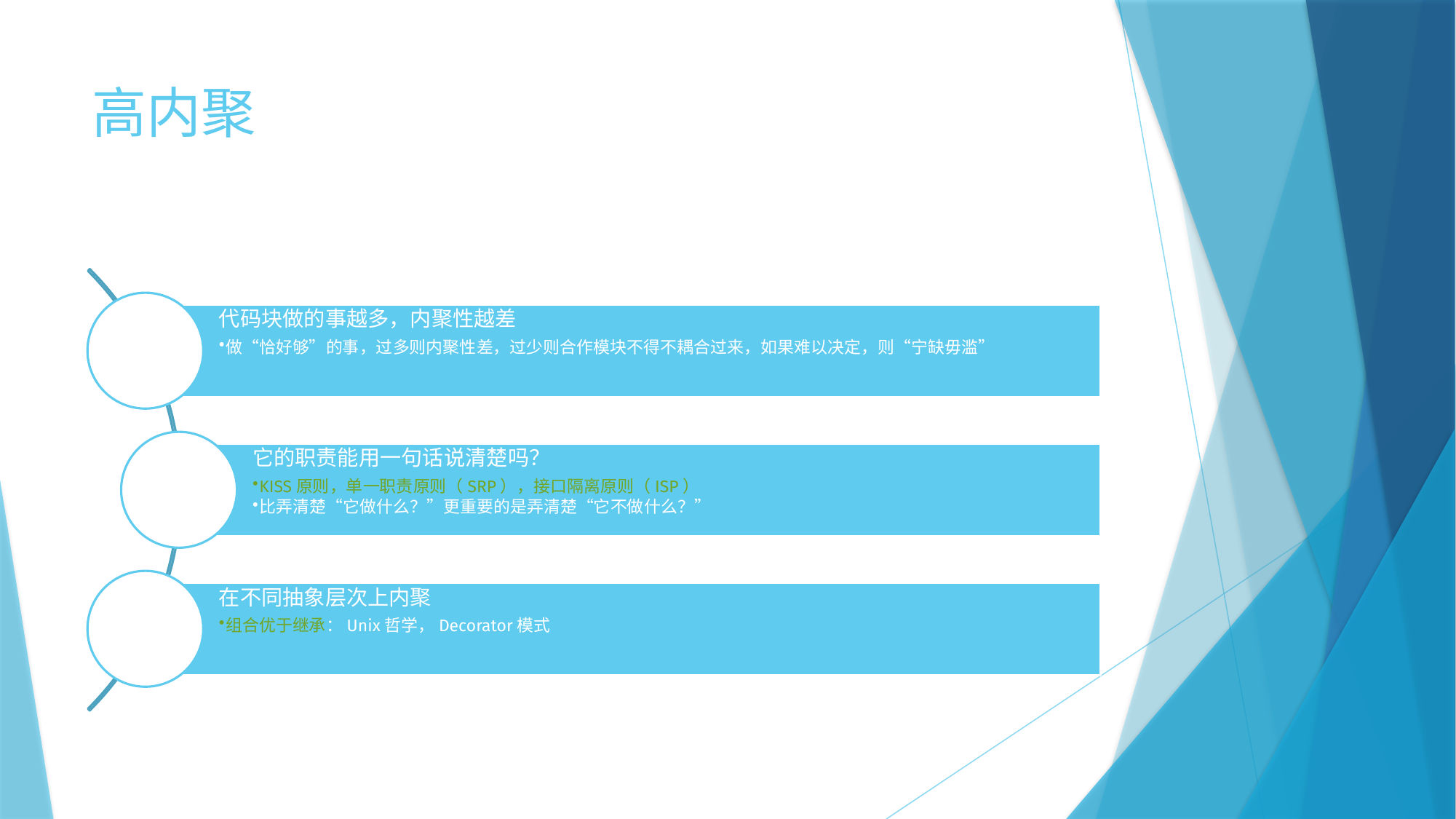

# 高内聚
代码块做的事越多，内聚性越差
做“恰好够”的事，过多则内聚性差，过少则合作模块不得不耦合过来，如果难以决定，则“宁缺毋滥”
它的职责能用一句话说清楚吗？
KISS原则，单一职责原则（SRP），接口隔离原则（ISP）
比弄清楚“它做什么？”更重要的是弄清楚“它不做什么？”
在不同抽象层次上内聚
组合优于继承：Unix哲学，Decorator模式